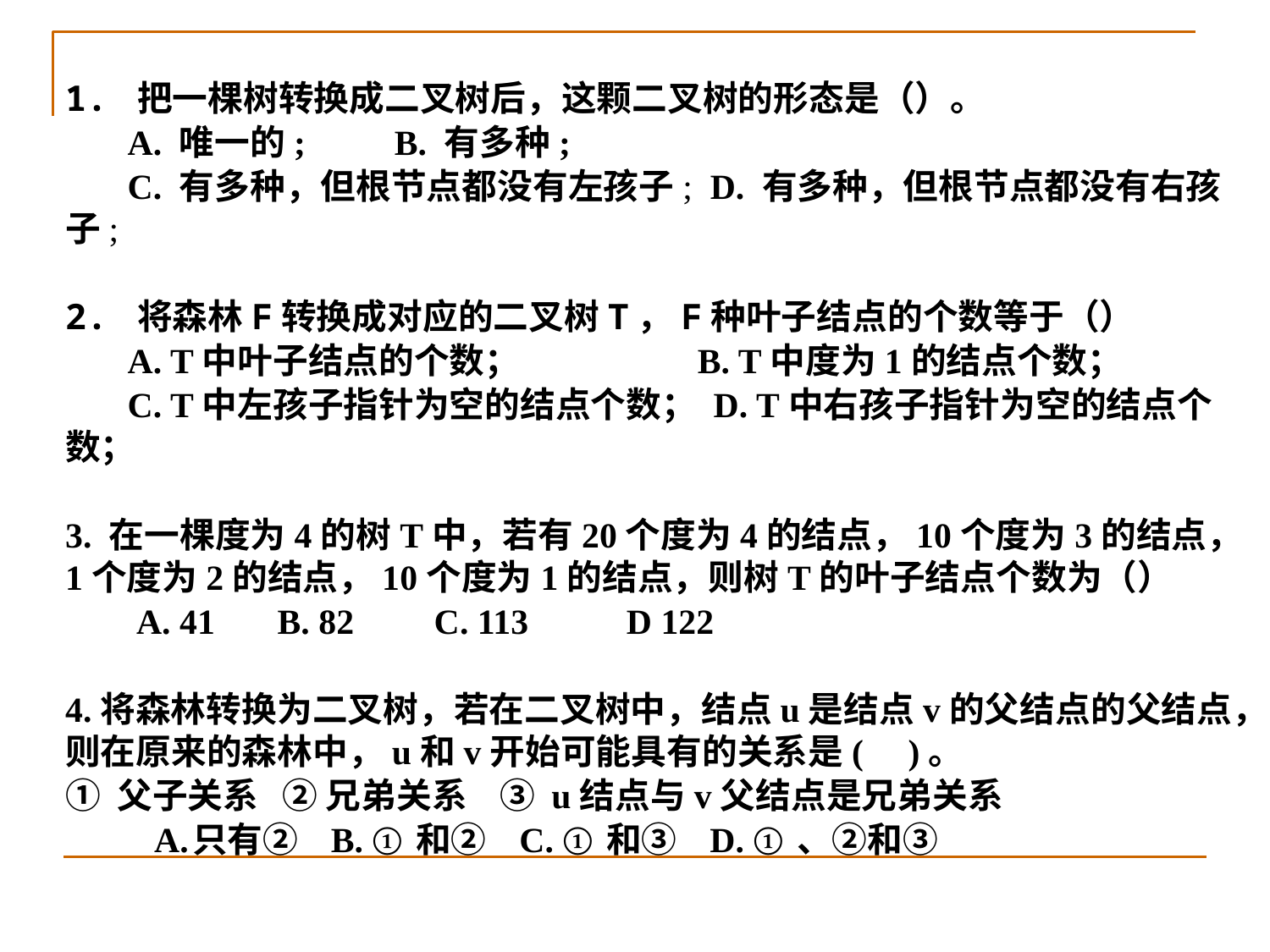

1. 把一棵树转换成二叉树后，这颗二叉树的形态是（）。
       A. 唯一的;          B. 有多种;
       C. 有多种，但根节点都没有左孩子;  D. 有多种，但根节点都没有右孩子;

2. 将森林F转换成对应的二叉树T，F种叶子结点的个数等于（）
       A. T中叶子结点的个数；                     B. T中度为1的结点个数；
       C. T中左孩子指针为空的结点个数； D. T中右孩子指针为空的结点个数；

3. 在一棵度为4的树T中，若有20个度为4的结点，10个度为3的结点，1个度为2的结点，10个度为1的结点，则树T的叶子结点个数为（）
        A. 41       B. 82         C. 113           D 122

4.将森林转换为二叉树，若在二叉树中，结点u是结点v的父结点的父结点，则在原来的森林中，u和v开始可能具有的关系是(     )。
① 父子关系   ② 兄弟关系    ③ u结点与v父结点是兄弟关系
          A.	只有②   B. ①和②   C. ①和③   D. ①、②和③